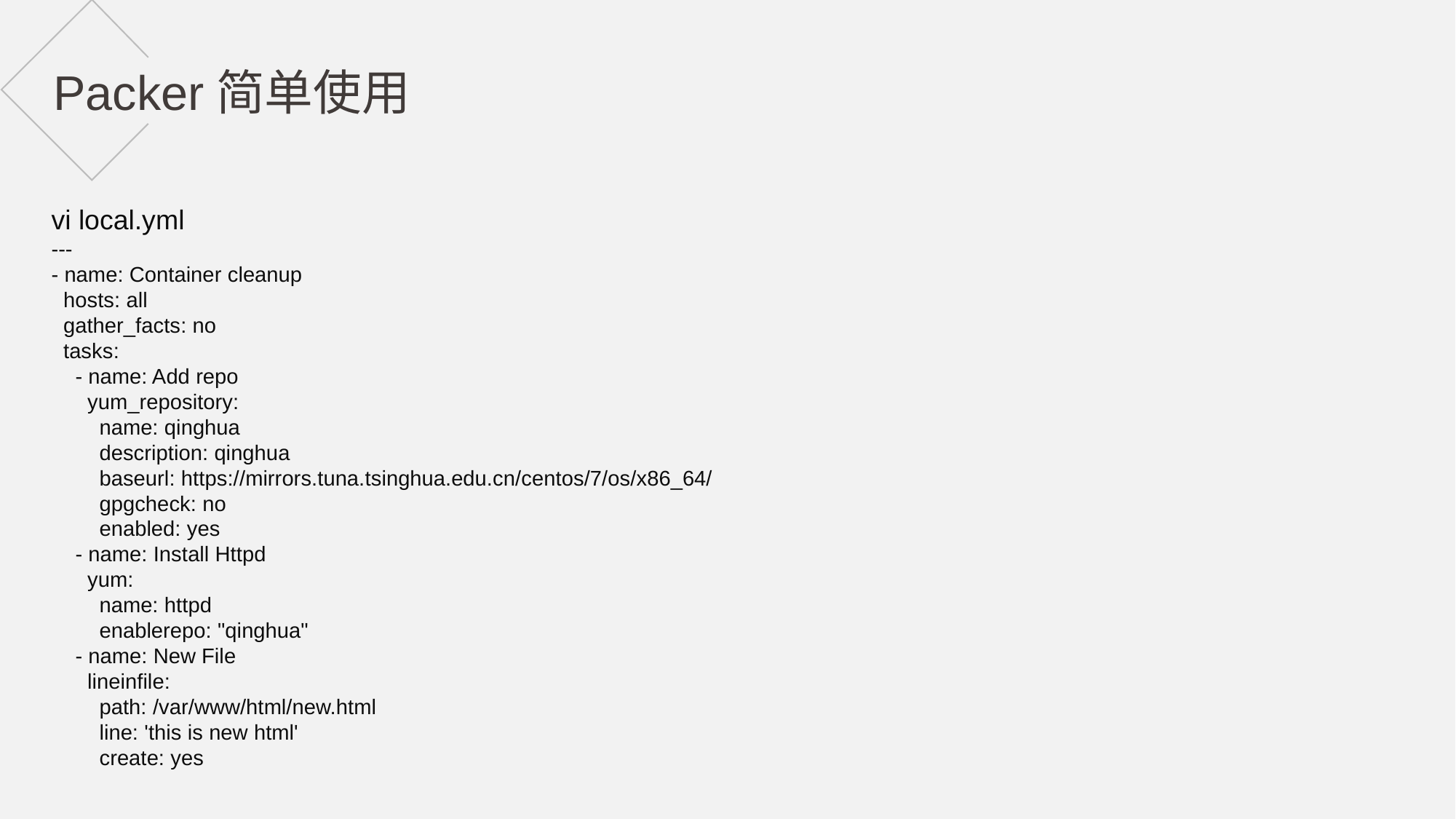

Packer简单使用
vi local.yml
---
- name: Container cleanup
  hosts: all
  gather_facts: no
  tasks:
    - name: Add repo
      yum_repository:
        name: qinghua
        description: qinghua
        baseurl: https://mirrors.tuna.tsinghua.edu.cn/centos/7/os/x86_64/
        gpgcheck: no
        enabled: yes
    - name: Install Httpd
      yum:
        name: httpd
        enablerepo: "qinghua"
    - name: New File
      lineinfile:
        path: /var/www/html/new.html
        line: 'this is new html'
        create: yes